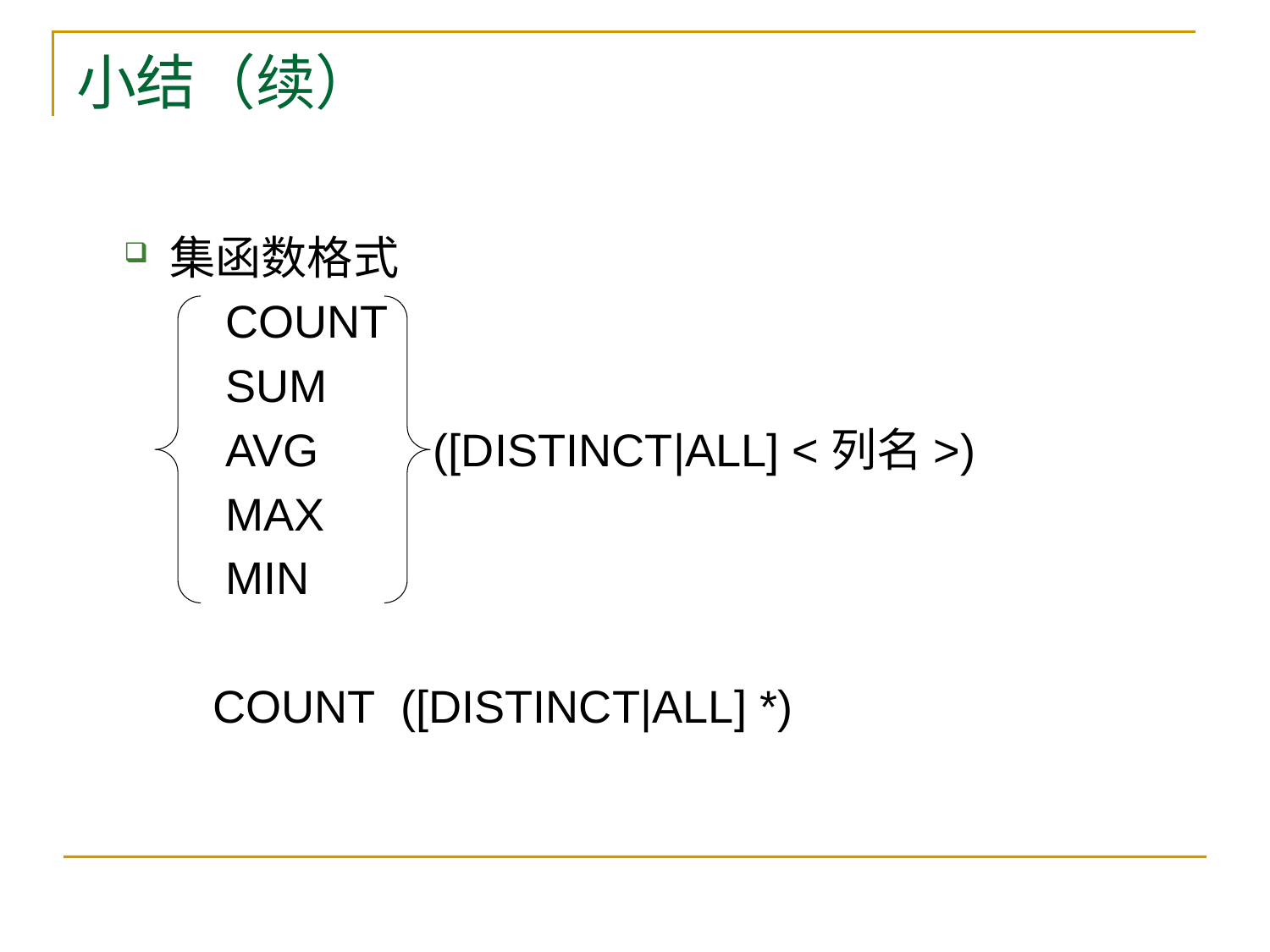

# 小结（续）
集函数格式
        COUNT
        SUM
        AVG         ([DISTINCT|ALL] <列名>)
        MAX
        MIN

       COUNT  ([DISTINCT|ALL] *)